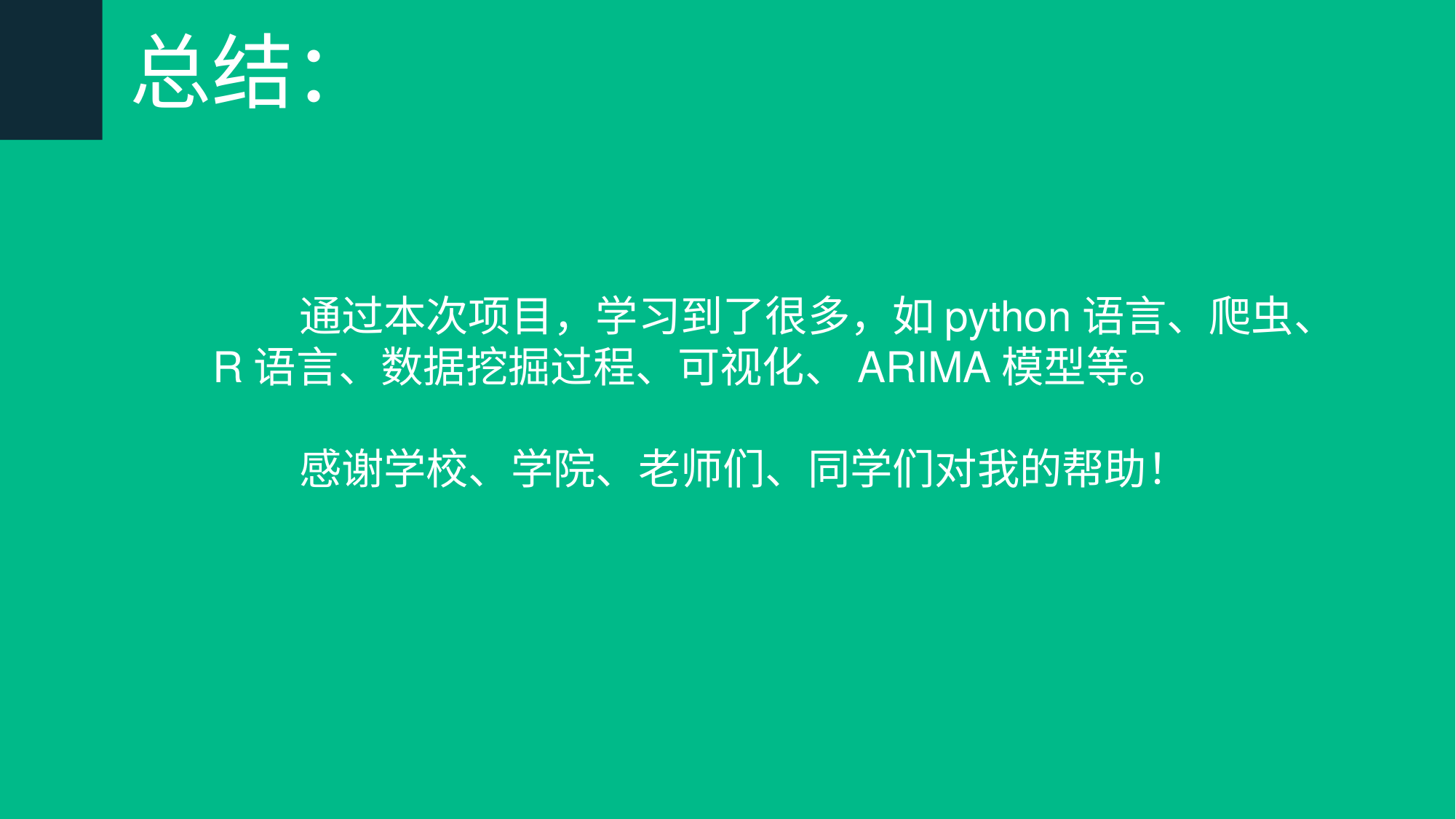

总结：
        通过本次项目，学习到了很多，如python语言、爬虫、R语言、数据挖掘过程、可视化、ARIMA模型等。

        感谢学校、学院、老师们、同学们对我的帮助！